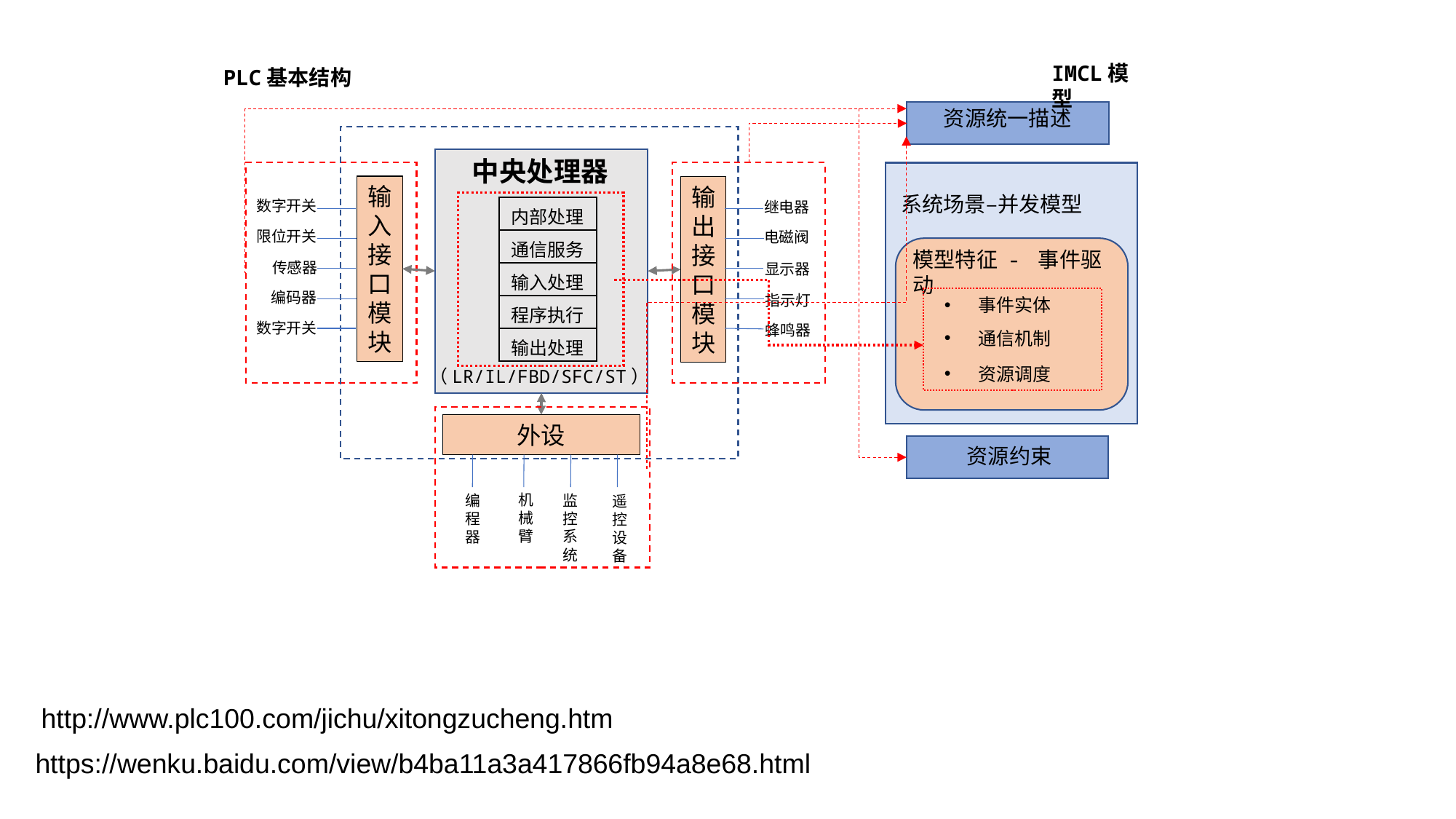

IMCL模型
PLC基本结构
资源统一描述

中央处理器

输入接口模块
输出接口模块
系统场景–并发模型
数字开关

继电器
| 内部处理 |
| --- |
| 通信服务 |
| 输入处理 |
| 程序执行 |
| 输出处理 |
限位开关
电磁阀

模型特征 - 事件驱动
传感器
显示器
编码器
指示灯

事件实体
数字开关
蜂鸣器
通信机制
资源调度
（LR/IL/FBD/SFC/ST）

外设

资源约束
机械臂
监控系统
编
程
器
遥控设备
http://www.plc100.com/jichu/xitongzucheng.htm
https://wenku.baidu.com/view/b4ba11a3a417866fb94a8e68.html